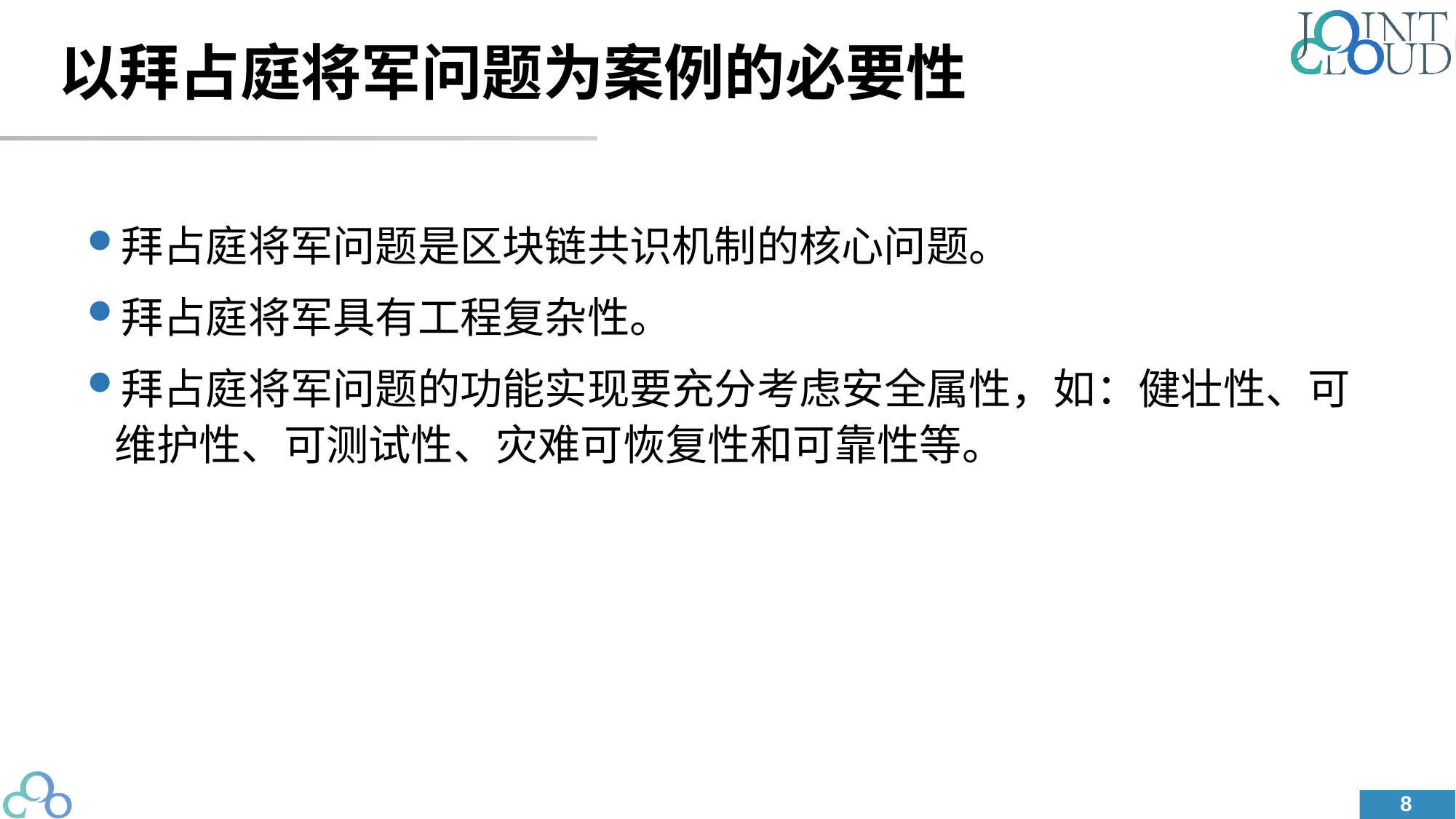

# 以拜占庭将军问题为案例的必要性
拜占庭将军问题是区块链共识机制的核心问题。
拜占庭将军具有工程复杂性。
拜占庭将军问题的功能实现要充分考虑安全属性，如：健壮性、可维护性、可测试性、灾难可恢复性和可靠性等。
8